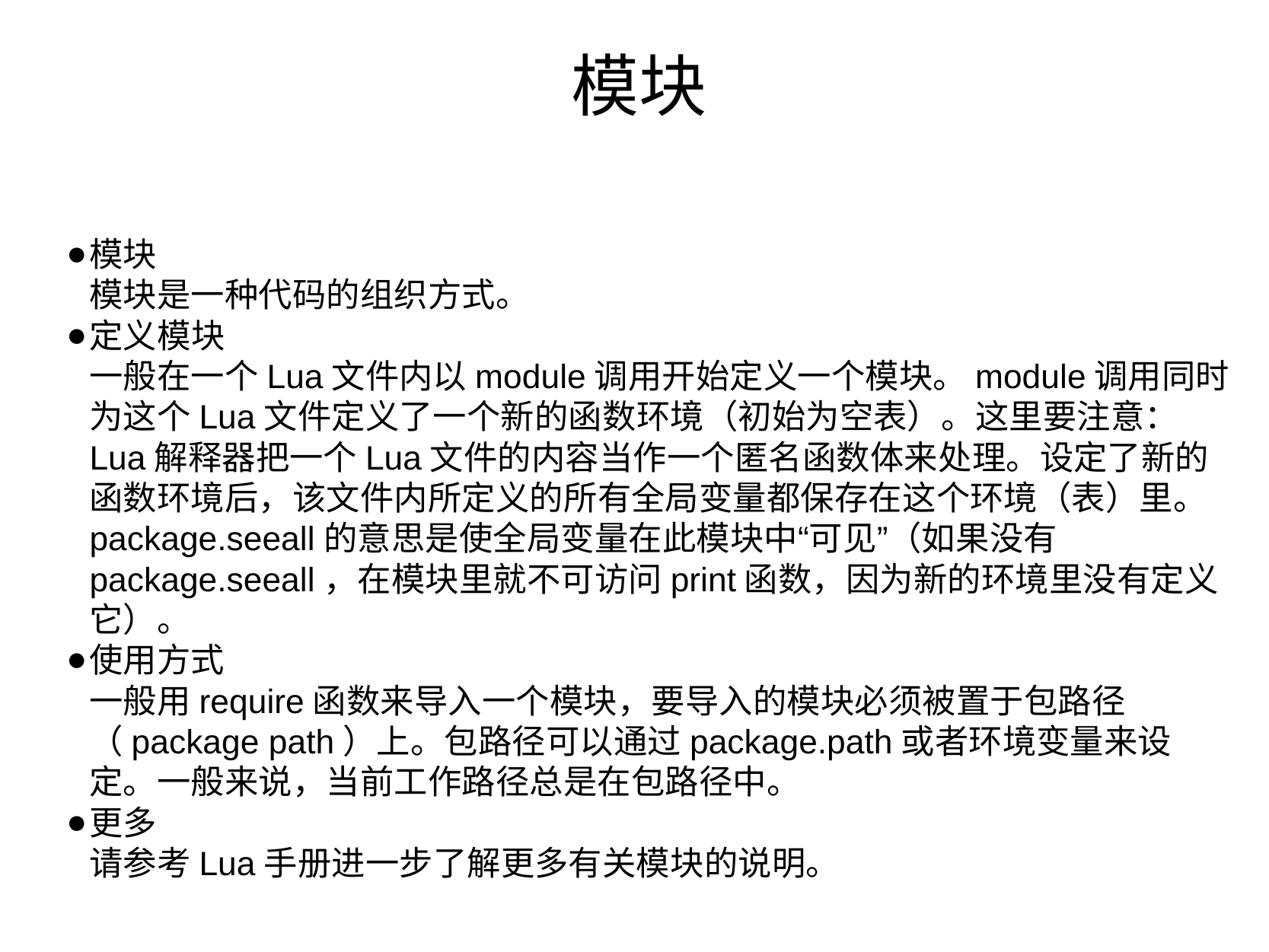

# 模块
模块
模块是一种代码的组织方式。
定义模块
一般在一个Lua文件内以module调用开始定义一个模块。module调用同时为这个Lua文件定义了一个新的函数环境（初始为空表）。这里要注意：Lua解释器把一个Lua文件的内容当作一个匿名函数体来处理。设定了新的函数环境后，该文件内所定义的所有全局变量都保存在这个环境（表）里。
package.seeall的意思是使全局变量在此模块中“可见”（如果没有package.seeall，在模块里就不可访问print函数，因为新的环境里没有定义它）。
使用方式
一般用require函数来导入一个模块，要导入的模块必须被置于包路径（package path）上。包路径可以通过package.path或者环境变量来设定。一般来说，当前工作路径总是在包路径中。
更多
请参考Lua手册进一步了解更多有关模块的说明。